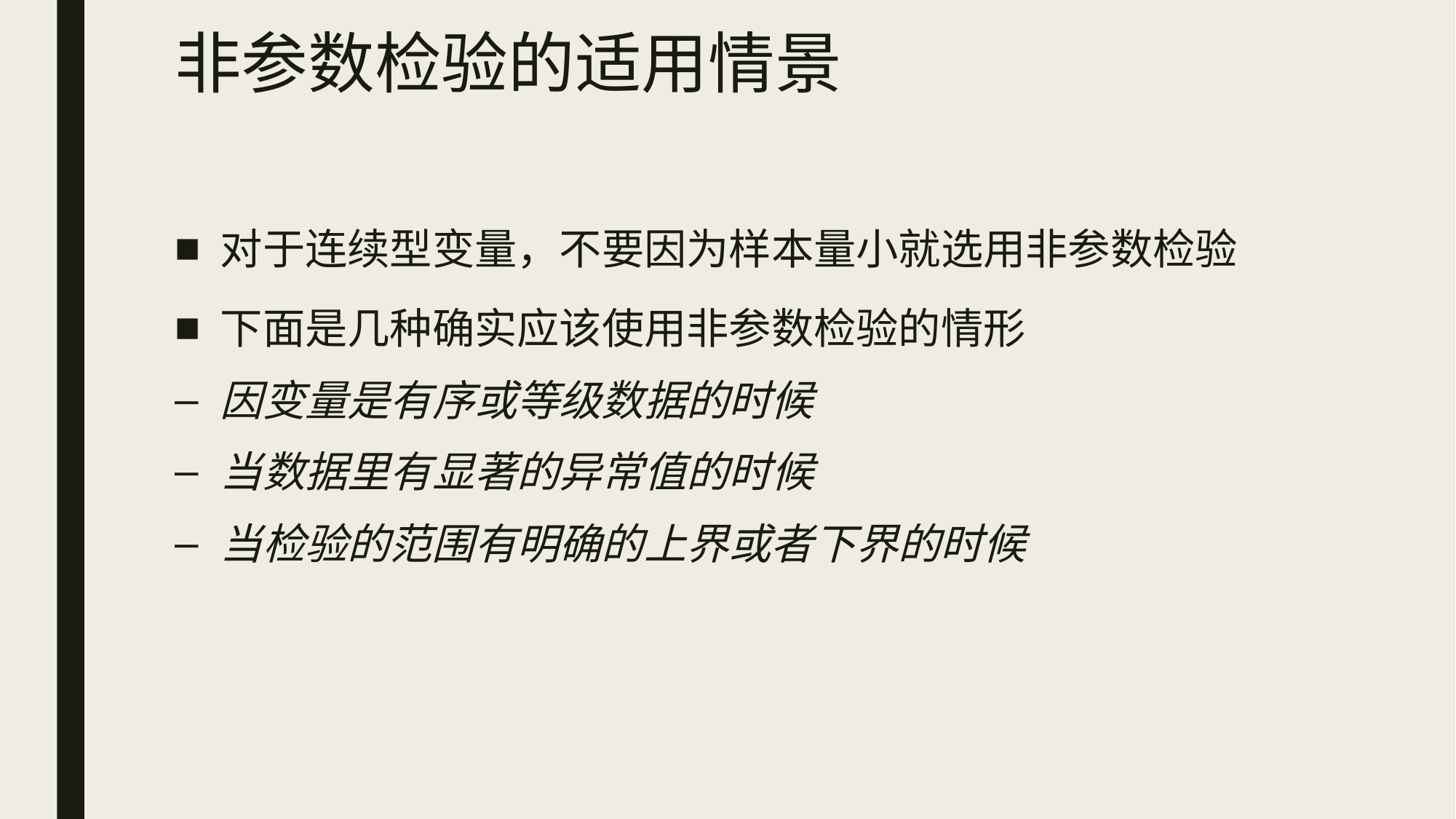

# 非参数检验的适用情景
对于连续型变量，不要因为样本量小就选用非参数检验
下面是几种确实应该使用非参数检验的情形
因变量是有序或等级数据的时候
当数据里有显著的异常值的时候
当检验的范围有明确的上界或者下界的时候